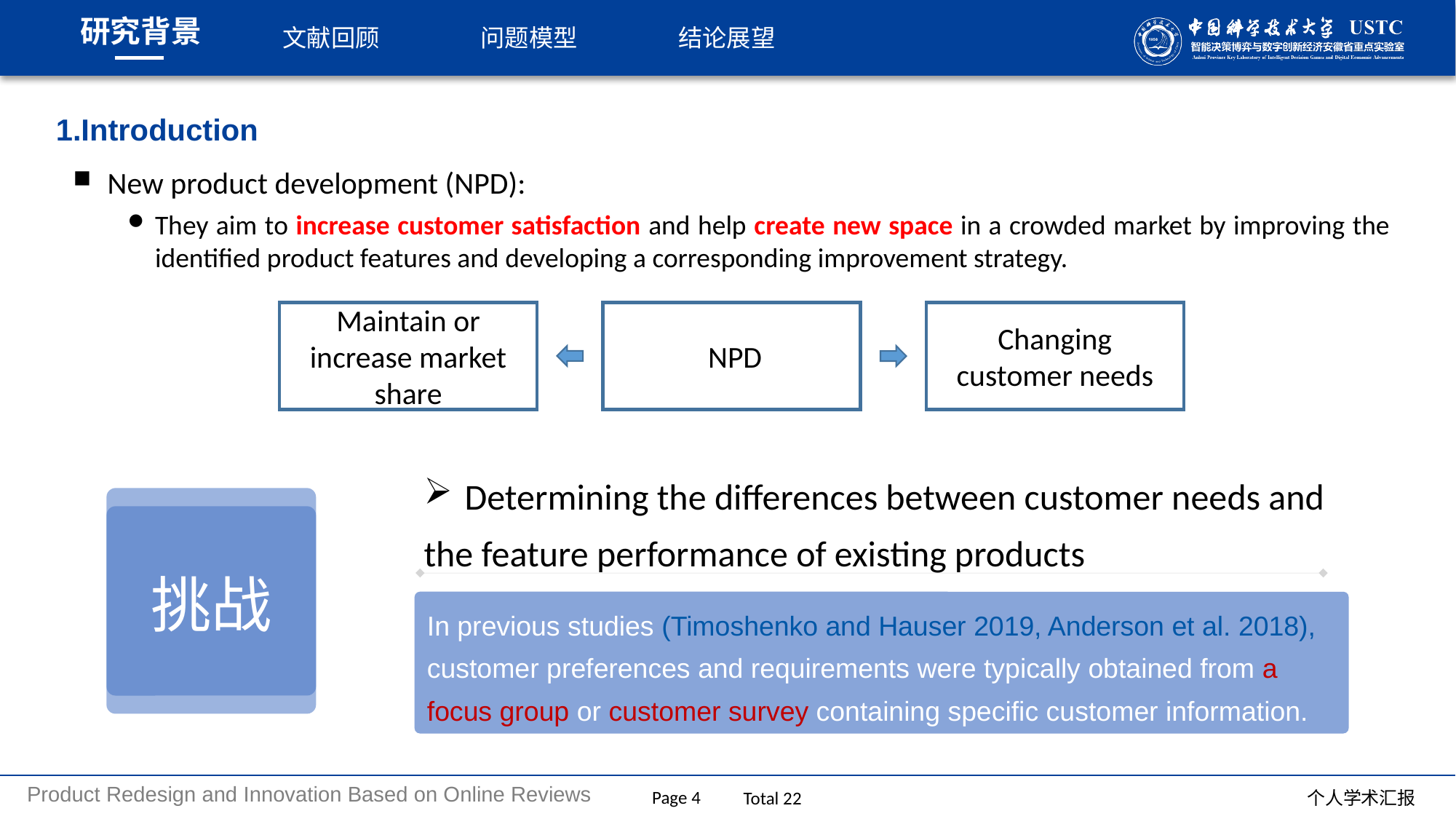

# 1.Introduction
 New product development (NPD):
They aim to increase customer satisfaction and help create new space in a crowded market by improving the identified product features and developing a corresponding improvement strategy.

Maintain or increase market share
 NPD
Changing customer needs

Determining the differences between customer needs and
the feature performance of existing products
挑战

In previous studies (Timoshenko and Hauser 2019, Anderson et al. 2018), customer preferences and requirements were typically obtained from a focus group or customer survey containing specific customer information.
Page 4